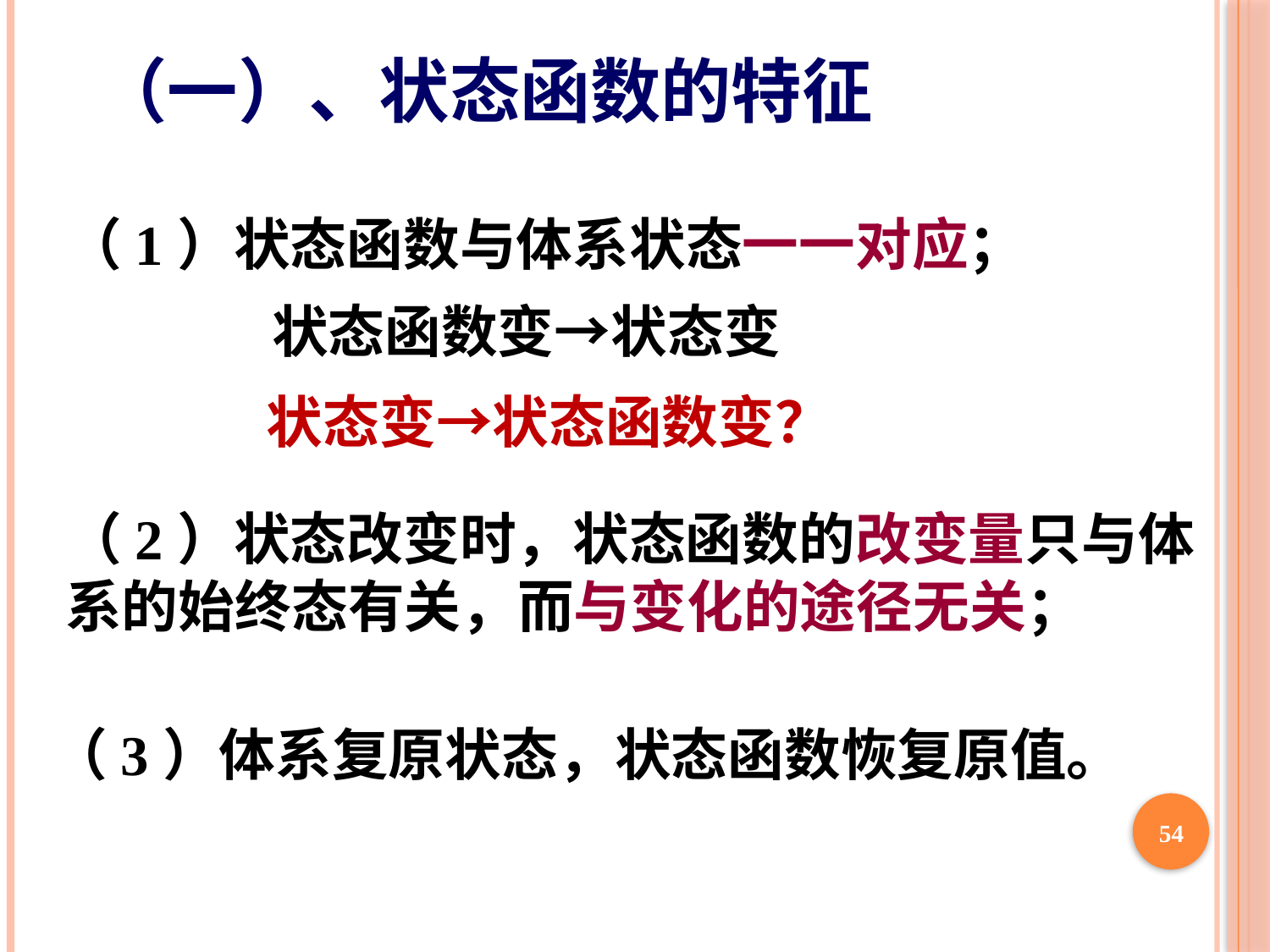

（一）、状态函数的特征
（1）状态函数与体系状态一一对应；
状态函数变→状态变
状态变→状态函数变？
（2）状态改变时，状态函数的改变量只与体系的始终态有关，而与变化的途径无关；
（3）体系复原状态，状态函数恢复原值。
54